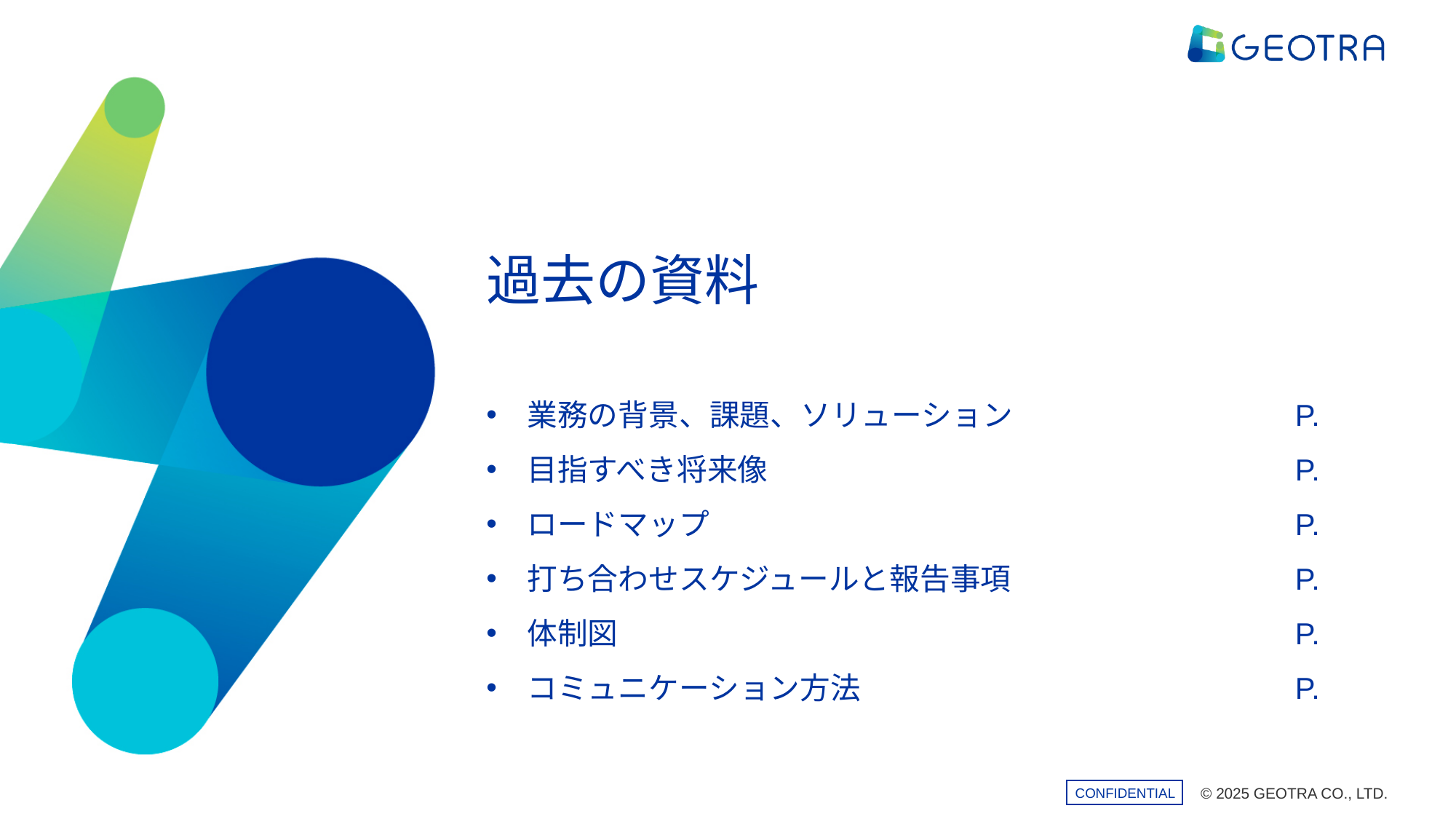

過去の資料
業務の背景、課題、ソリューション	P.
目指すべき将来像	P.
ロードマップ	P.
打ち合わせスケジュールと報告事項	P.
体制図	P.
コミュニケーション方法	P.